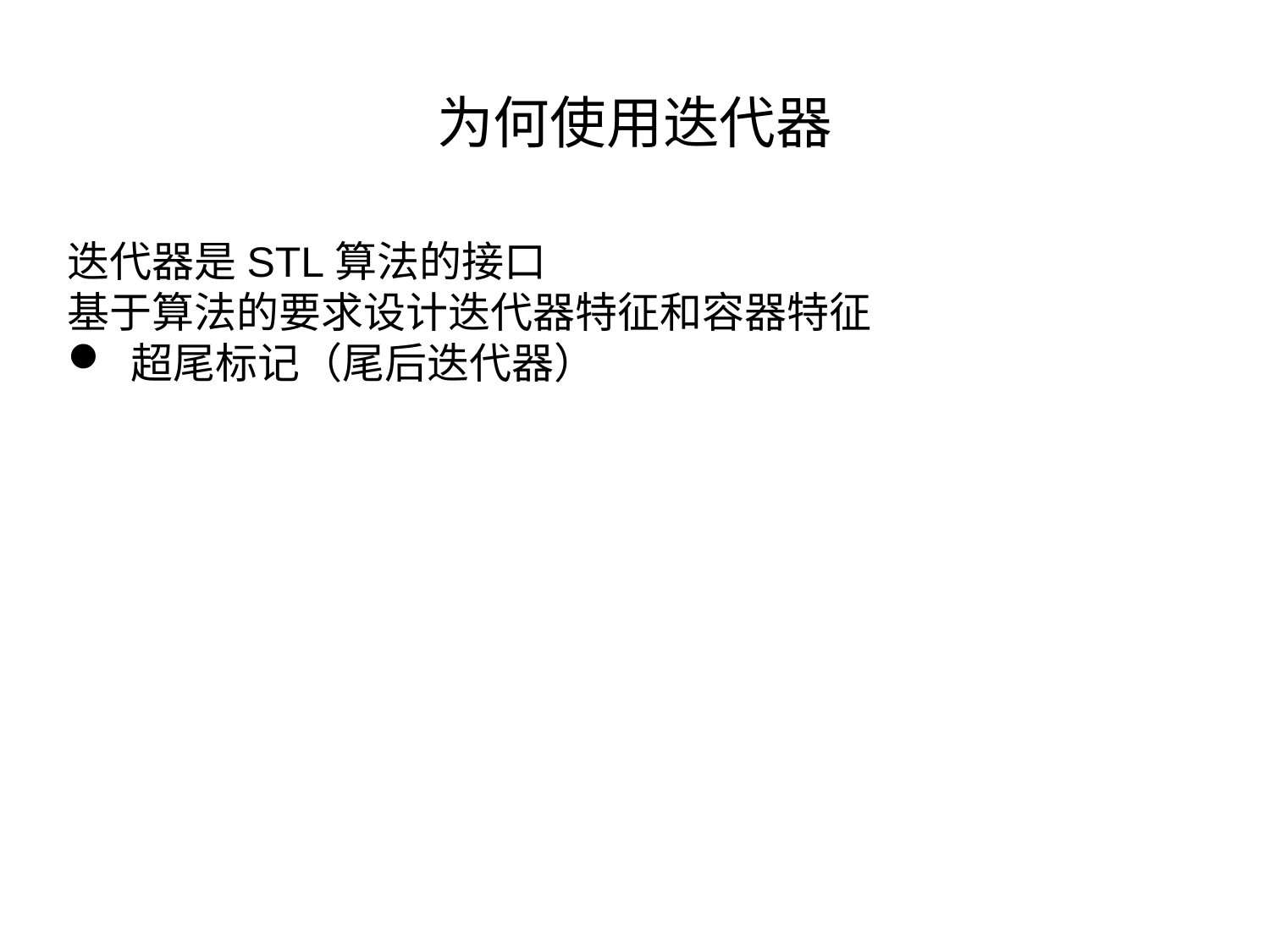

为何使用迭代器
迭代器是STL算法的接口
基于算法的要求设计迭代器特征和容器特征
超尾标记（尾后迭代器）